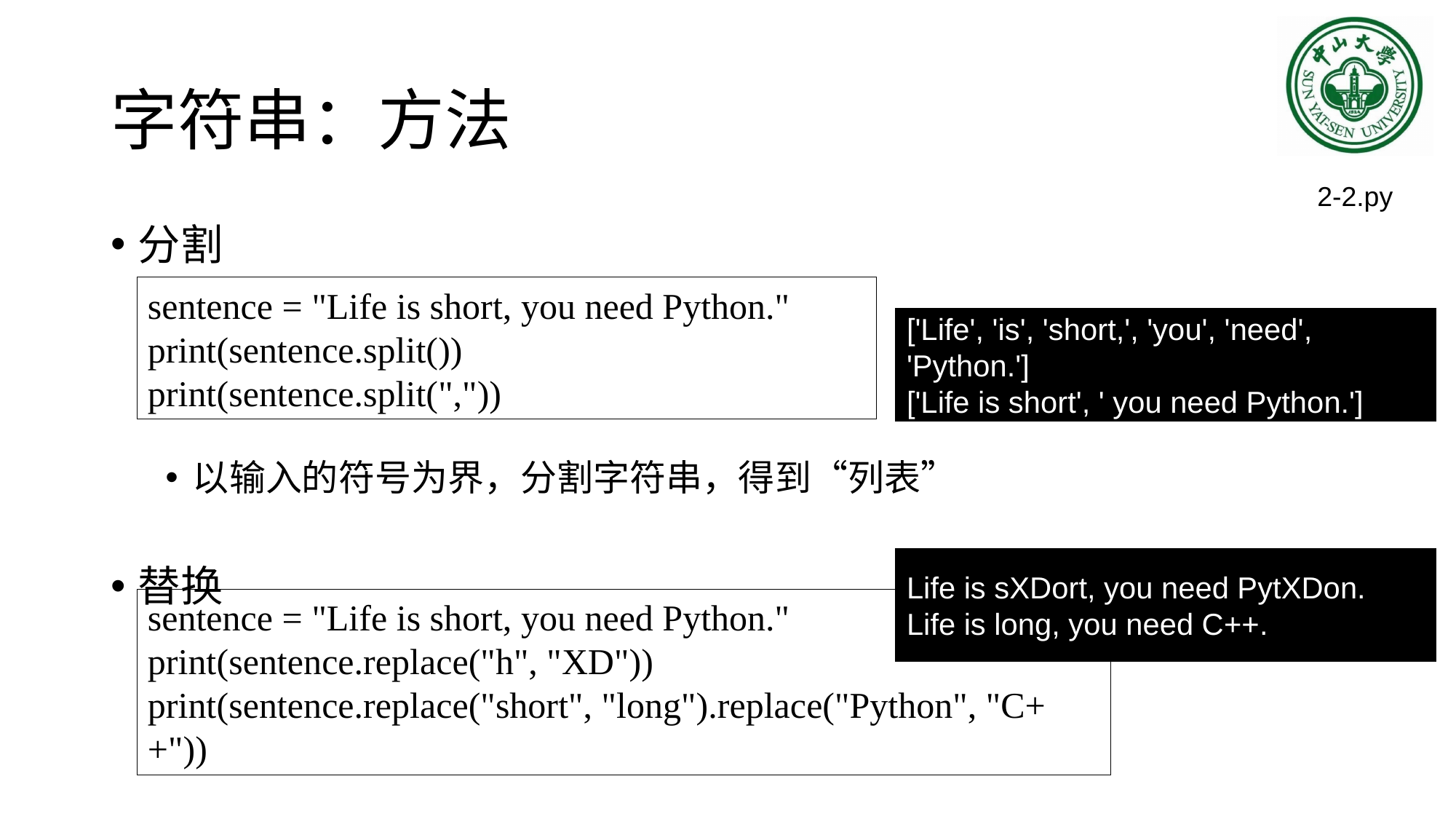

# 字符串：方法
2-2.py
分割

以输入的符号为界，分割字符串，得到“列表”

替换

sentence = "Life is short, you need Python."
print(sentence.split())
print(sentence.split(","))
['Life', 'is', 'short,', 'you', 'need', 'Python.']
['Life is short', ' you need Python.']
Life is sXDort, you need PytXDon.
Life is long, you need C++.
sentence = "Life is short, you need Python."
print(sentence.replace("h", "XD"))
print(sentence.replace("short", "long").replace("Python", "C++"))